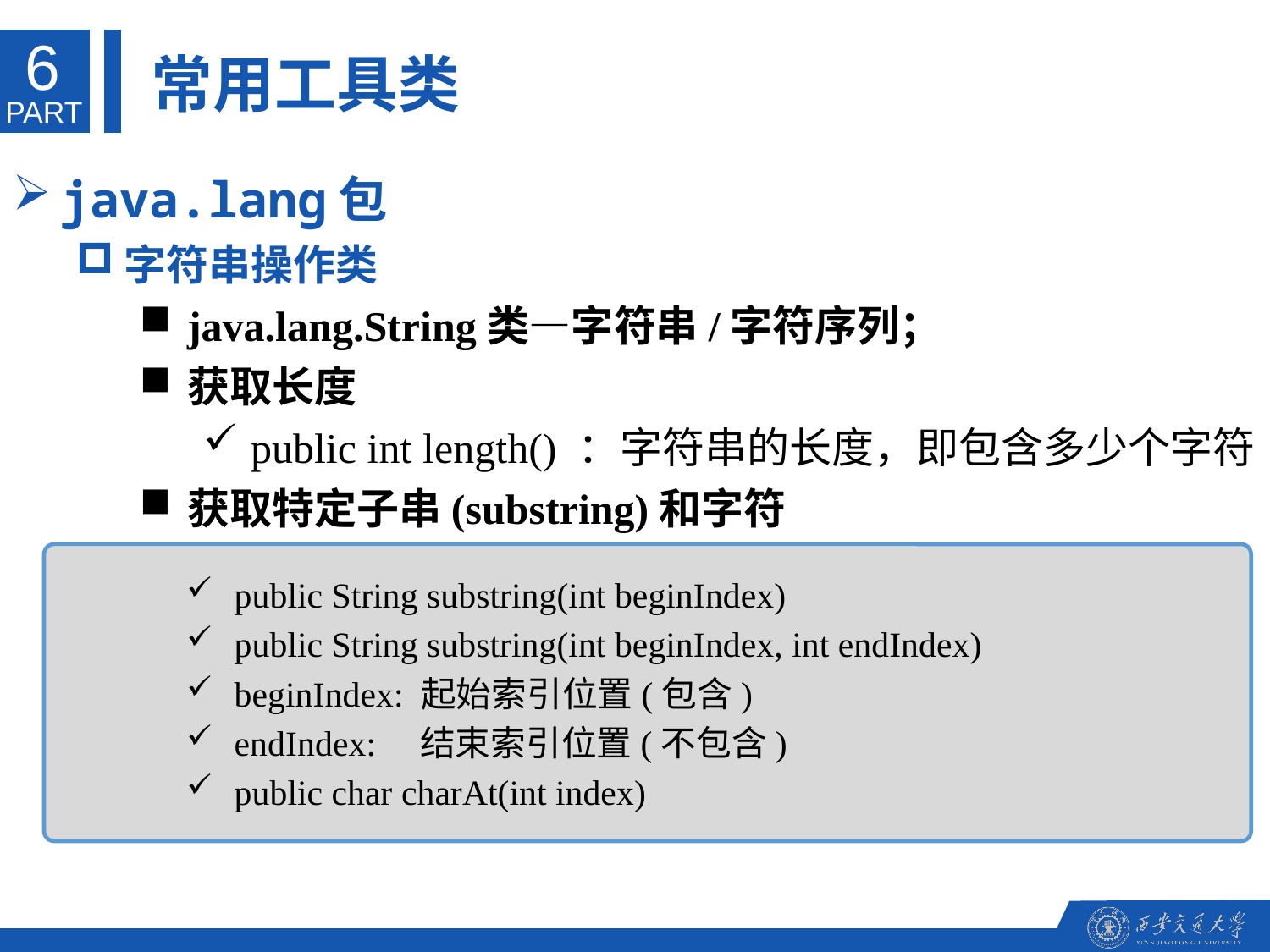

6
常用工具类
PART
java.lang包
字符串操作类
java.lang.String类—字符串/字符序列；
获取长度
public int length() ：字符串的长度，即包含多少个字符
获取特定子串(substring)和字符

public String substring(int beginIndex)
public String substring(int beginIndex, int endIndex)
beginIndex: 起始索引位置(包含)
endIndex:    结束索引位置(不包含)
public char charAt(int index)